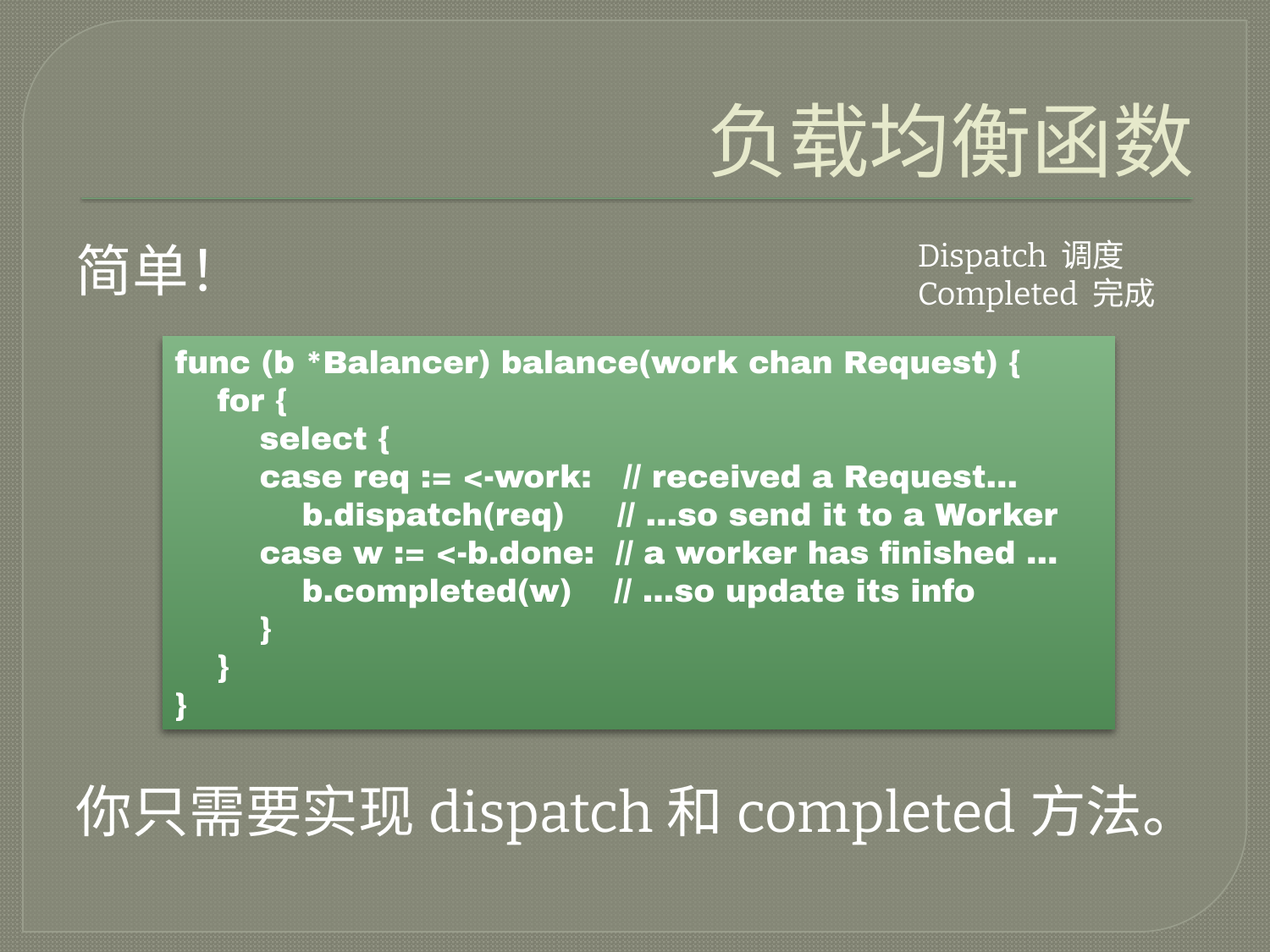

# 负载均衡函数
简单！

你只需要实现dispatch和completed方法。
Dispatch 调度
Completed 完成
func (b *Balancer) balance(work chan Request) {
    for {
        select {
        case req := <-work:   // received a Request...
            b.dispatch(req)     // ...so send it to a Worker
        case w := <-b.done:  // a worker has finished ...
            b.completed(w)    // ...so update its info
        }
    }
}